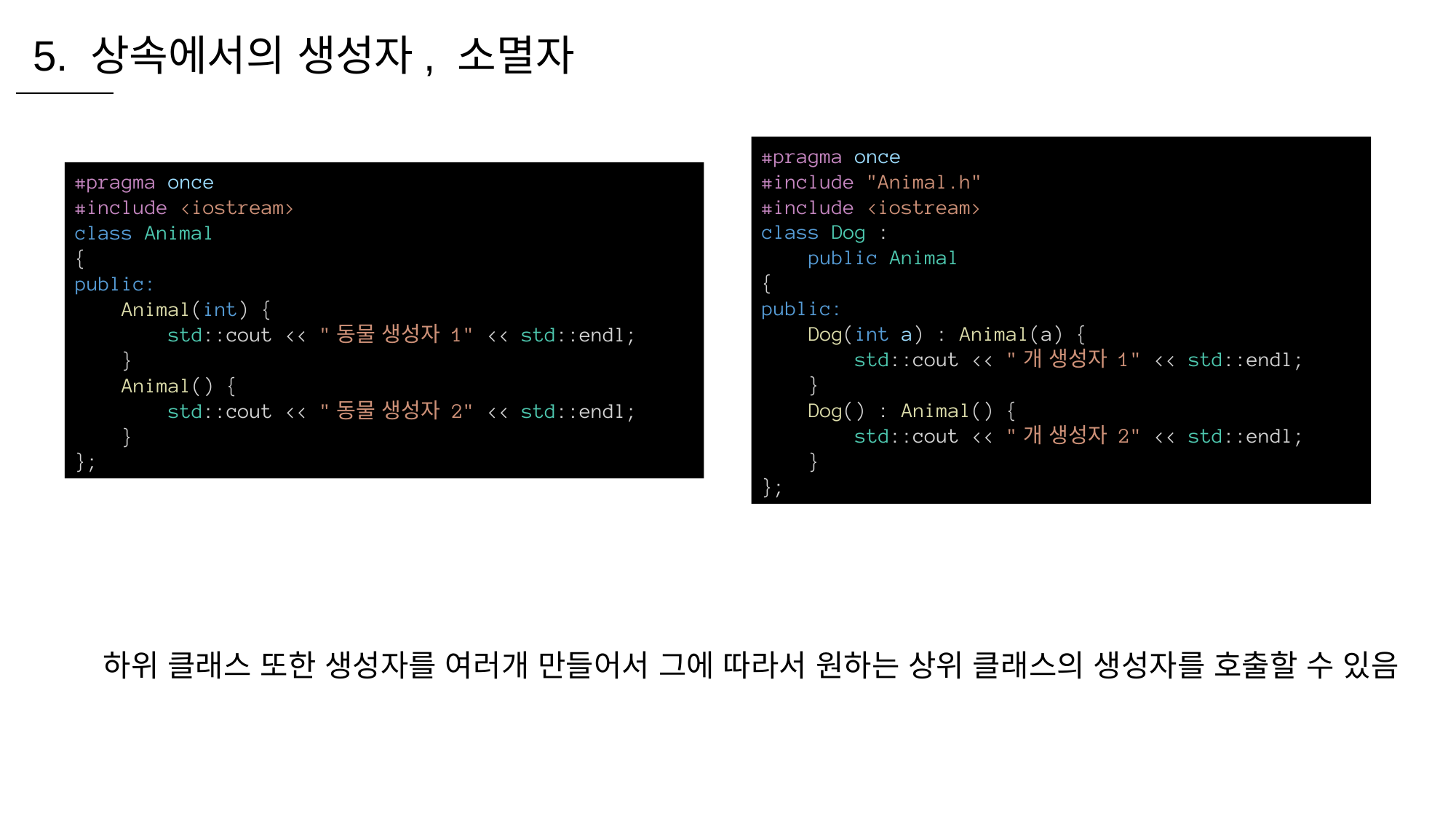

5. 상속에서의 생성자, 소멸자
#pragma once
#include "Animal.h"
#include <iostream>
class Dog :
    public Animal
{
public:
    Dog(int a) : Animal(a) {
        std::cout << "개 생성자 1" << std::endl;
    }
    Dog() : Animal() {
        std::cout << "개 생성자 2" << std::endl;
    }
};
#pragma once
#include <iostream>
class Animal
{
public:
    Animal(int) {
        std::cout << "동물 생성자 1" << std::endl;
    }
    Animal() {
        std::cout << "동물 생성자 2" << std::endl;
    }
};
하위 클래스 또한 생성자를 여러개 만들어서 그에 따라서 원하는 상위 클래스의 생성자를 호출할 수 있음